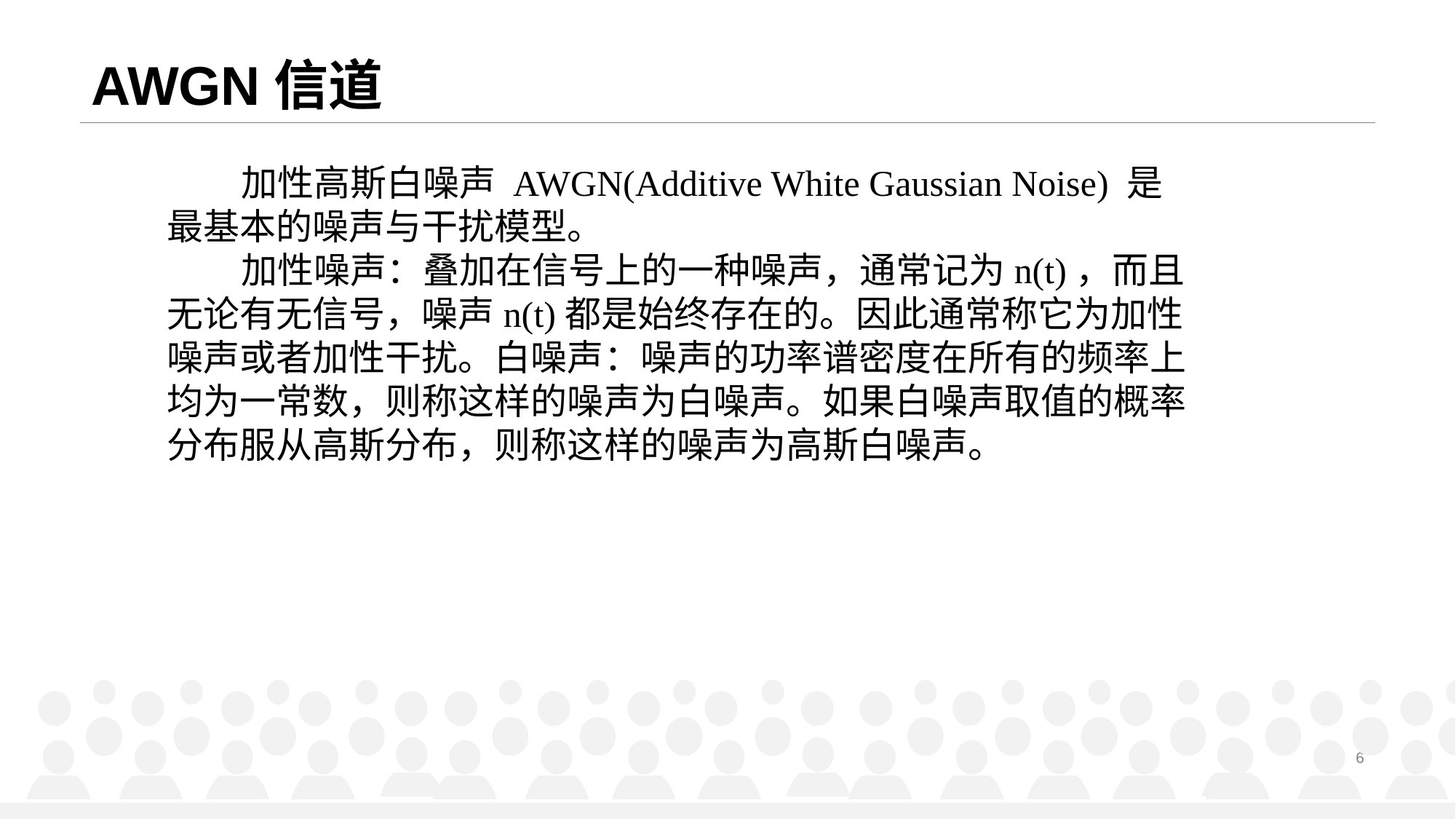

# AWGN信道
        加性高斯白噪声 AWGN(Additive White Gaussian Noise) 是最基本的噪声与干扰模型。
        加性噪声：叠加在信号上的一种噪声，通常记为n(t)，而且无论有无信号，噪声n(t)都是始终存在的。因此通常称它为加性噪声或者加性干扰。白噪声：噪声的功率谱密度在所有的频率上均为一常数，则称这样的噪声为白噪声。如果白噪声取值的概率分布服从高斯分布，则称这样的噪声为高斯白噪声。

6